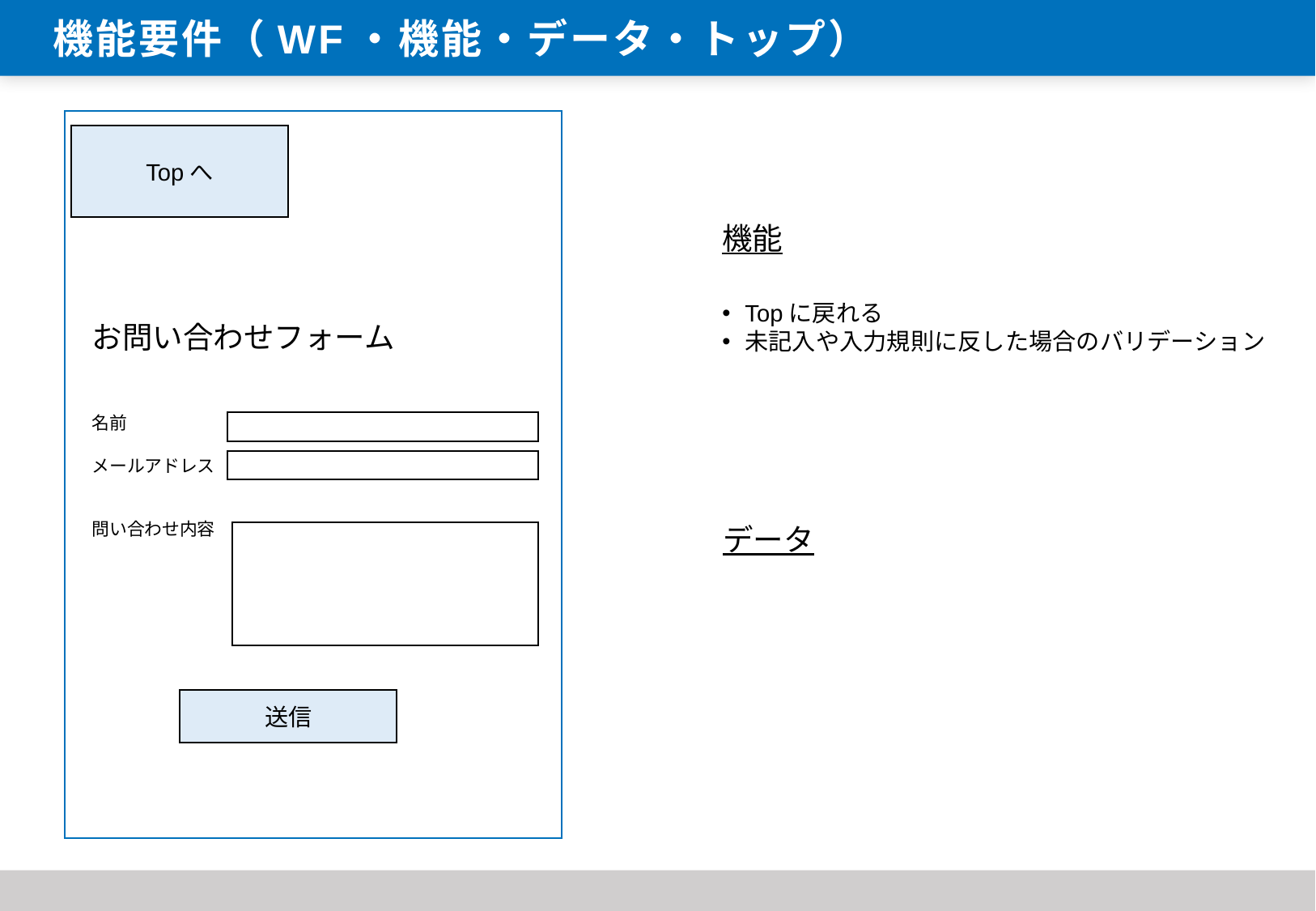

機能要件（WF・機能・データ・トップ）

Topへ
機能

Topに戻れる
未記入や入力規則に反した場合のバリデーション
お問い合わせフォーム

名前

メールアドレス

問い合わせ内容

データ

送信